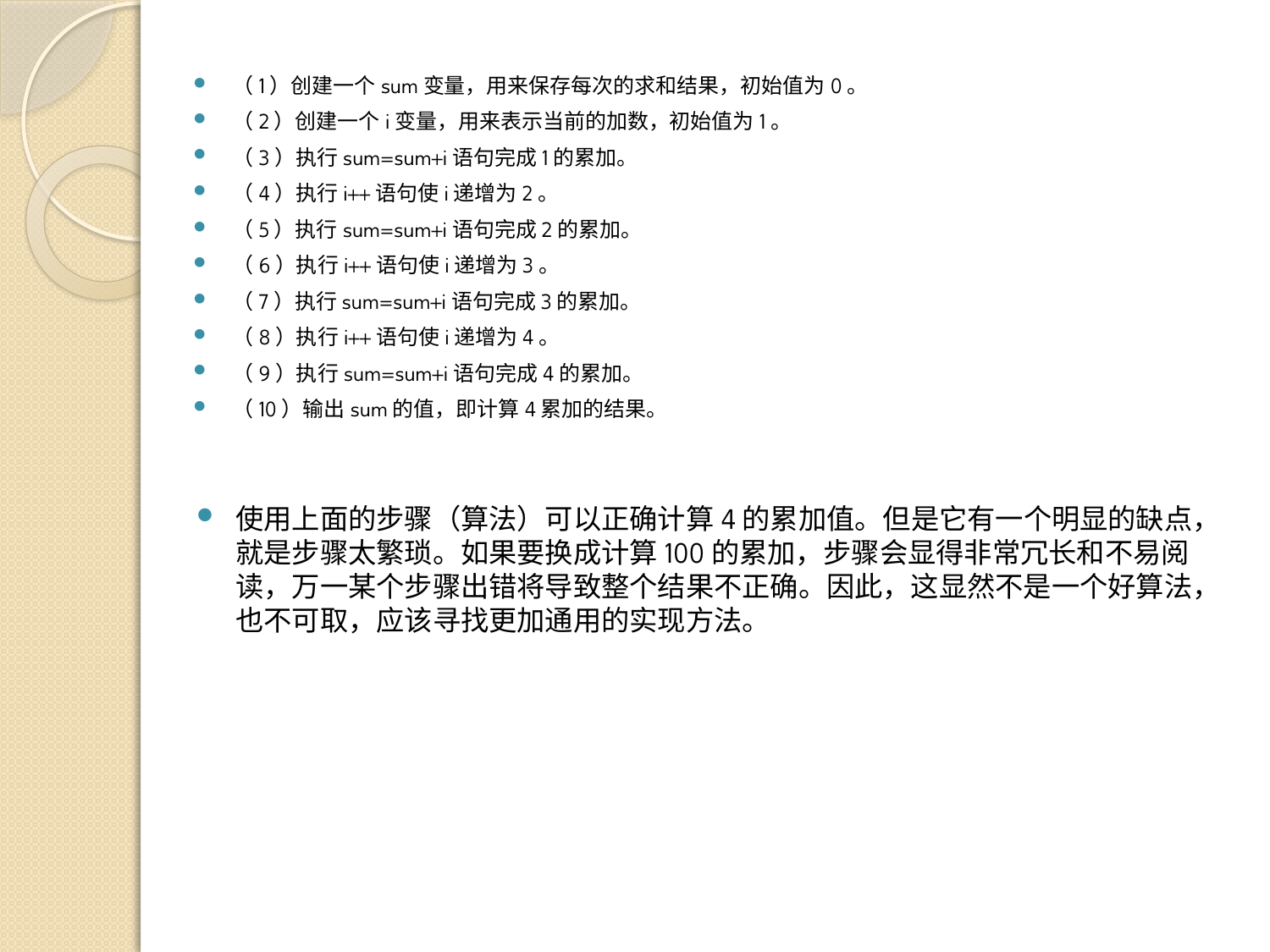

（1）创建一个sum变量，用来保存每次的求和结果，初始值为0。
（2）创建一个i变量，用来表示当前的加数，初始值为1。
（3）执行sum=sum+i语句完成1的累加。
（4）执行i++语句使i递增为2。
（5）执行sum=sum+i语句完成2的累加。
（6）执行i++语句使i递增为3。
（7）执行sum=sum+i语句完成3的累加。
（8）执行i++语句使i递增为4。
（9）执行sum=sum+i语句完成4的累加。
（10）输出sum的值，即计算4累加的结果。
使用上面的步骤（算法）可以正确计算4的累加值。但是它有一个明显的缺点，就是步骤太繁琐。如果要换成计算100的累加，步骤会显得非常冗长和不易阅读，万一某个步骤出错将导致整个结果不正确。因此，这显然不是一个好算法，也不可取，应该寻找更加通用的实现方法。